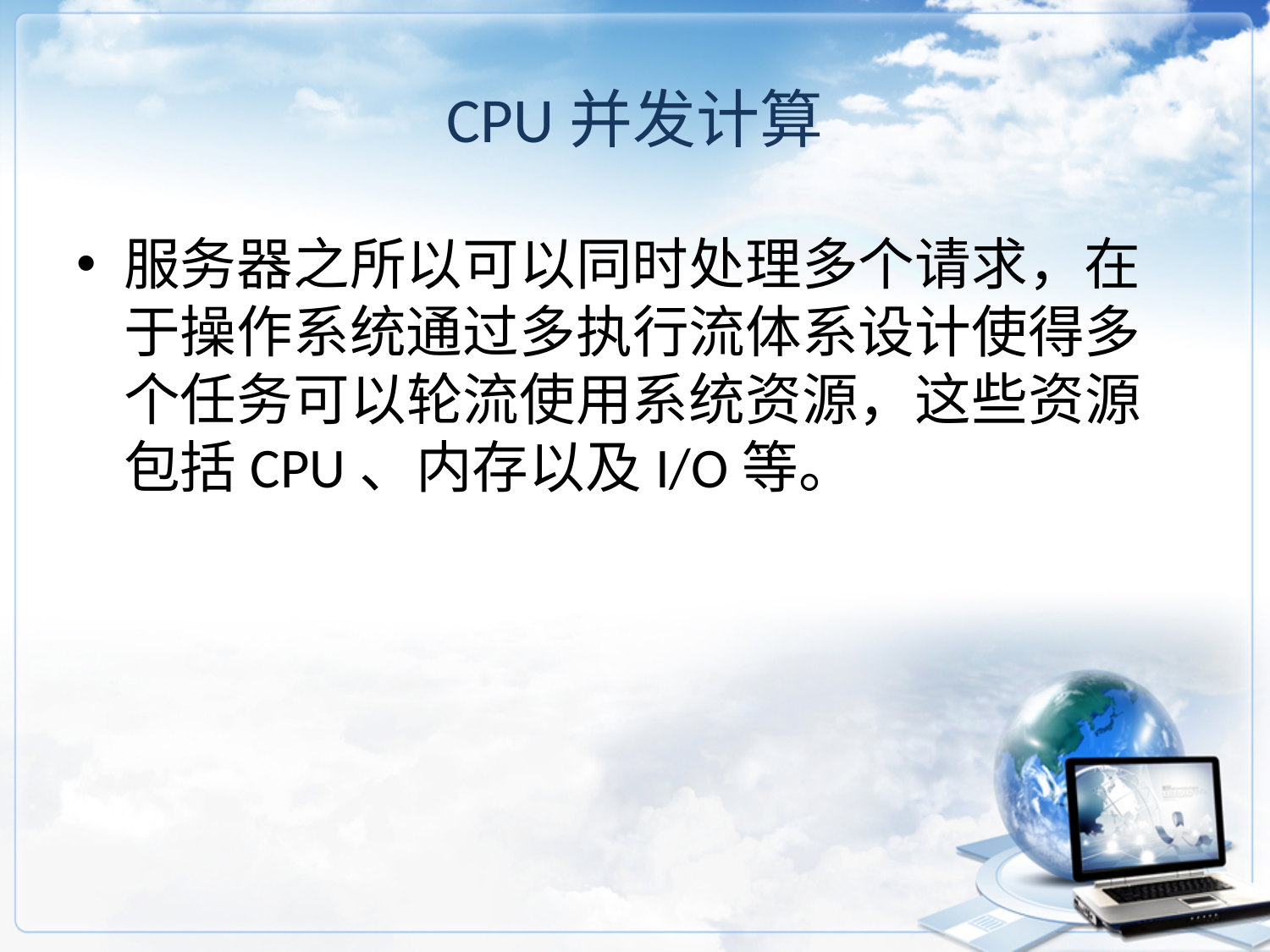

# CPU并发计算
服务器之所以可以同时处理多个请求，在于操作系统通过多执行流体系设计使得多个任务可以轮流使用系统资源，这些资源包括CPU、内存以及I/O等。